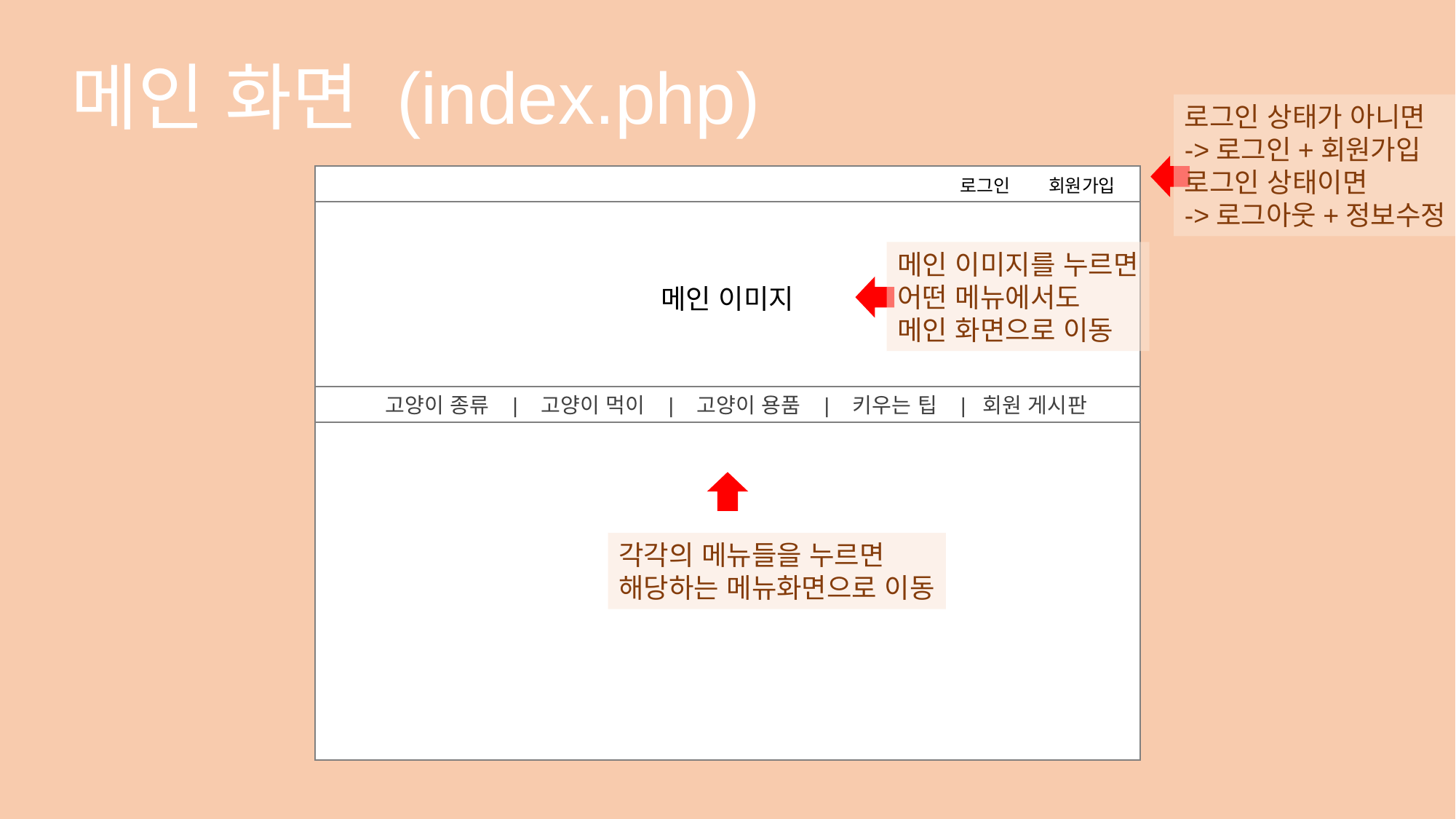

# 메인 화면 (index.php)
로그인 상태가 아니면
->로그인+회원가입
로그인 상태이면
->로그아웃+정보수정

로그인
회원가입
  고양이 종류   |   고양이 먹이   |   고양이 용품   |   키우는 팁   |  회원 게시판
메인 이미지를 누르면
어떤 메뉴에서도
메인 화면으로 이동
메인 이미지

각각의 메뉴들을 누르면
해당하는 메뉴화면으로 이동